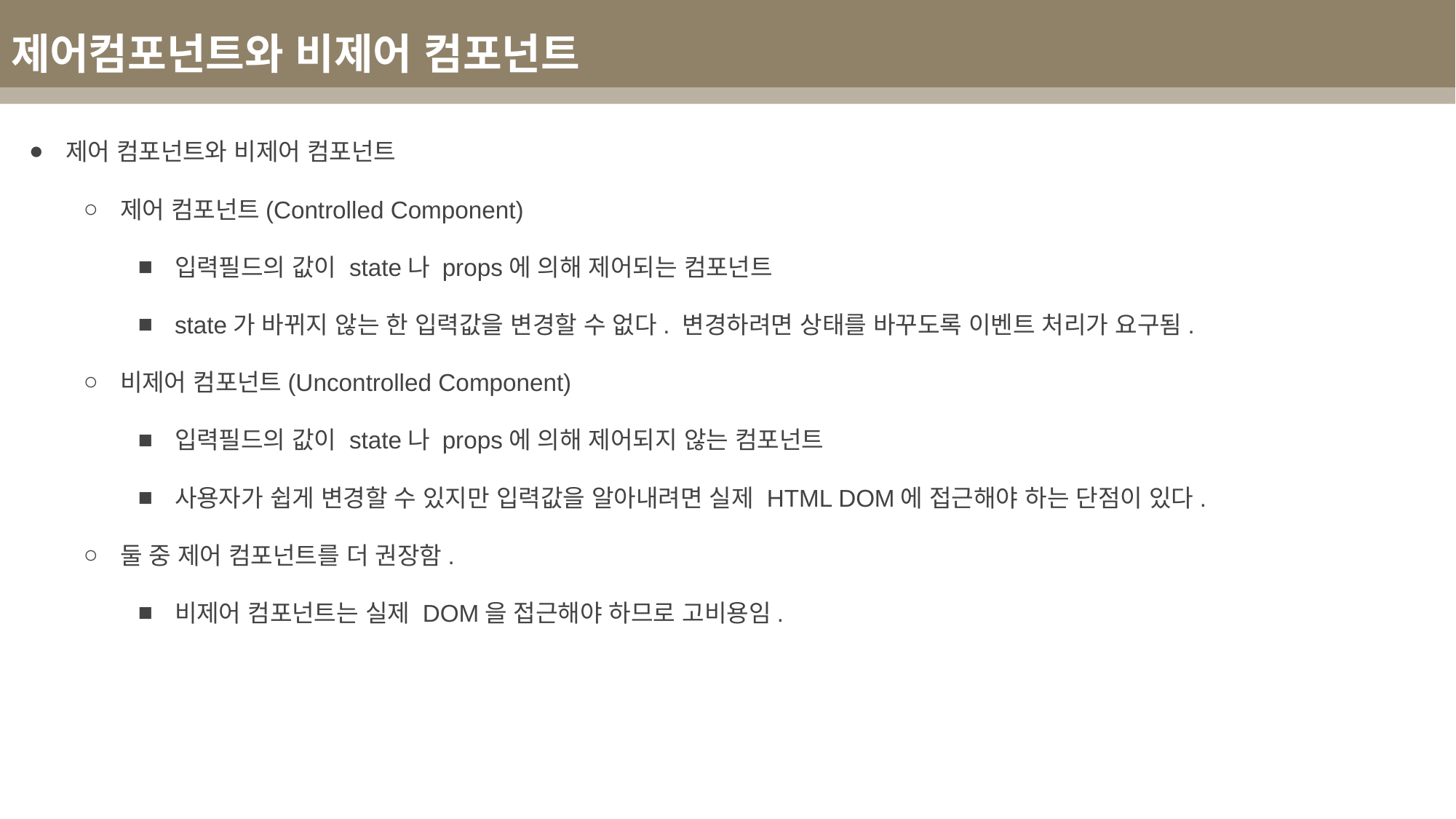

제어컴포넌트와 비제어 컴포넌트
제어 컴포넌트와 비제어 컴포넌트
제어 컴포넌트(Controlled Component)
입력필드의 값이 state나 props에 의해 제어되는 컴포넌트
state가 바뀌지 않는 한 입력값을 변경할 수 없다. 변경하려면 상태를 바꾸도록 이벤트 처리가 요구됨.
비제어 컴포넌트(Uncontrolled Component)
입력필드의 값이 state나 props에 의해 제어되지 않는 컴포넌트
사용자가 쉽게 변경할 수 있지만 입력값을 알아내려면 실제 HTML DOM에 접근해야 하는 단점이 있다.
둘 중 제어 컴포넌트를 더 권장함.
비제어 컴포넌트는 실제 DOM을 접근해야 하므로 고비용임.